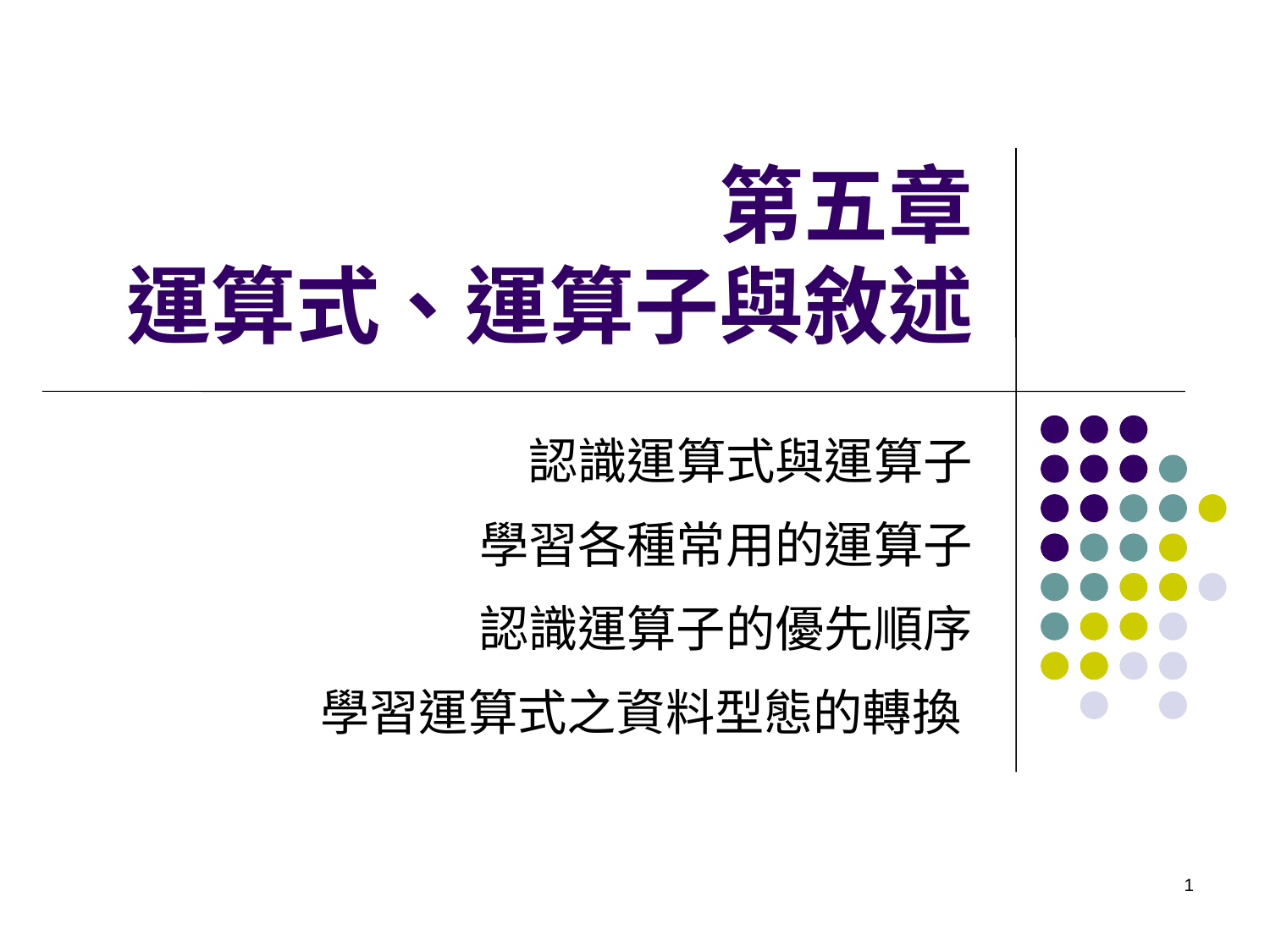

# 第五章 運算式、運算子與敘述
 	認識運算式與運算子
學習各種常用的運算子
認識運算子的優先順序
學習運算式之資料型態的轉換

1